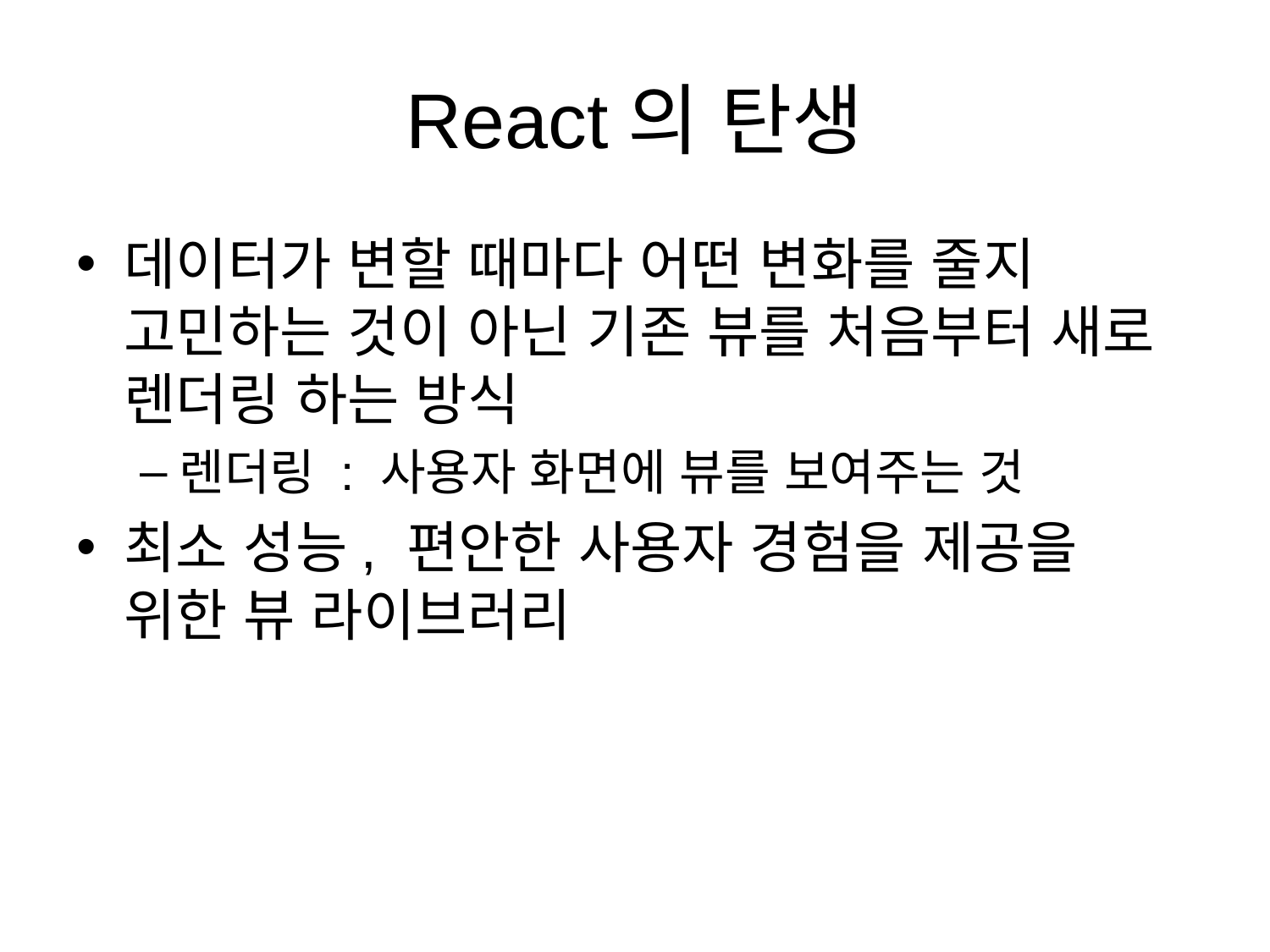

# React의 탄생
데이터가 변할 때마다 어떤 변화를 줄지 고민하는 것이 아닌 기존 뷰를 처음부터 새로 렌더링 하는 방식
렌더링 : 사용자 화면에 뷰를 보여주는 것
최소 성능, 편안한 사용자 경험을 제공을 위한 뷰 라이브러리